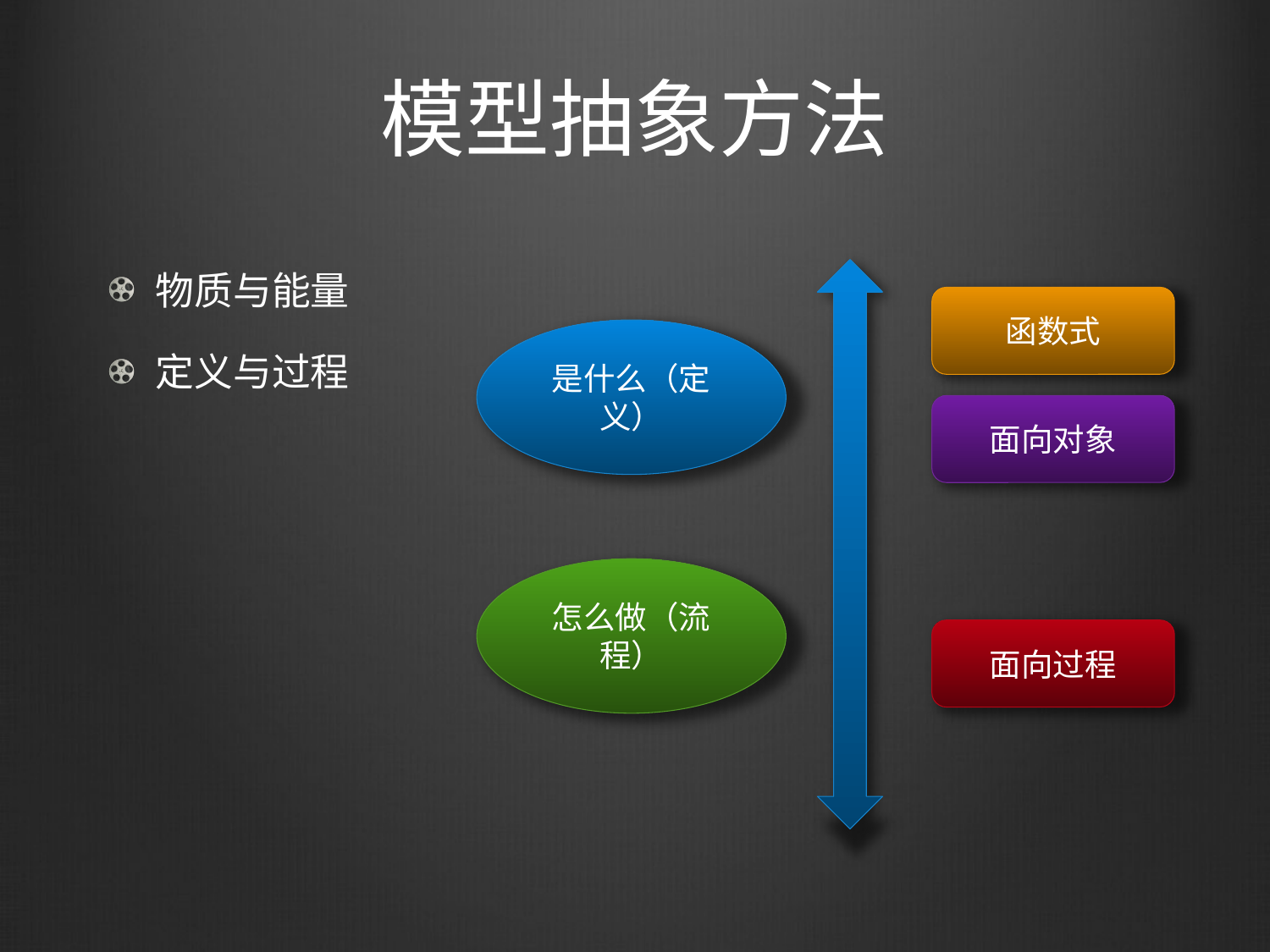

# 模型抽象方法
物质与能量
定义与过程

函数式
是什么（定义）
面向对象
怎么做（流程）
面向过程